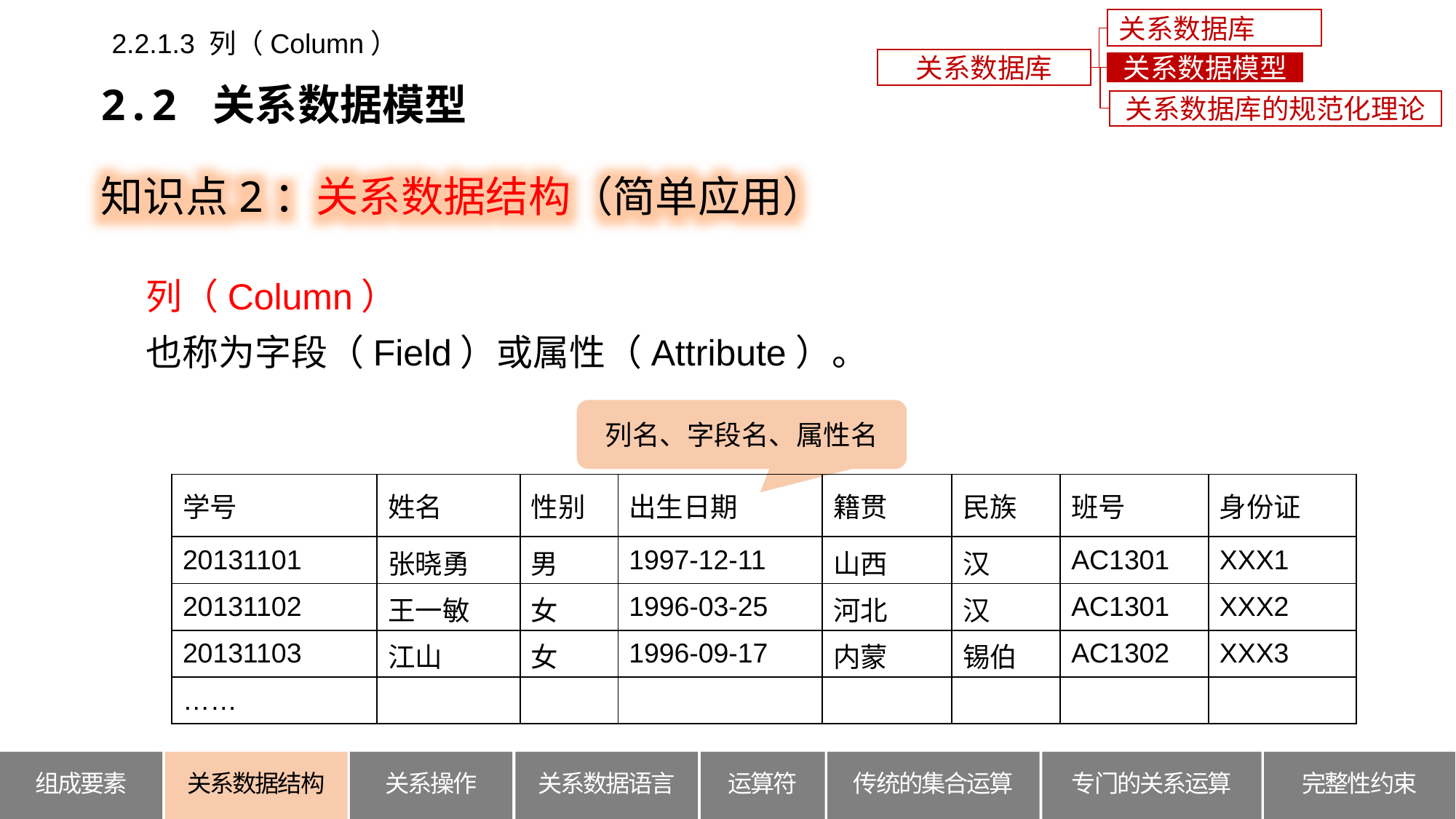

关系数据库概述
2.2.1.3 列（Column）
关系数据库
关系数据模型
2.2 关系数据模型
关系数据库的规范化理论
知识点2：关系数据结构（简单应用）
列（Column）
也称为字段（Field）或属性（Attribute）。
列名、字段名、属性名
| 学号 | 姓名 | 性别 | 出生日期 | 籍贯 | 民族 | 班号 | 身份证 |
| --- | --- | --- | --- | --- | --- | --- | --- |
| 20131101 | 张晓勇 | 男 | 1997-12-11 | 山西 | 汉 | AC1301 | XXX1 |
| 20131102 | 王一敏 | 女 | 1996-03-25 | 河北 | 汉 | AC1301 | XXX2 |
| 20131103 | 江山 | 女 | 1996-09-17 | 内蒙 | 锡伯 | AC1302 | XXX3 |
| …… |  |  |  |  |  |  |  |
关系数据结构
组成要素
关系操作
关系数据语言
运算符
传统的集合运算
专门的关系运算
完整性约束